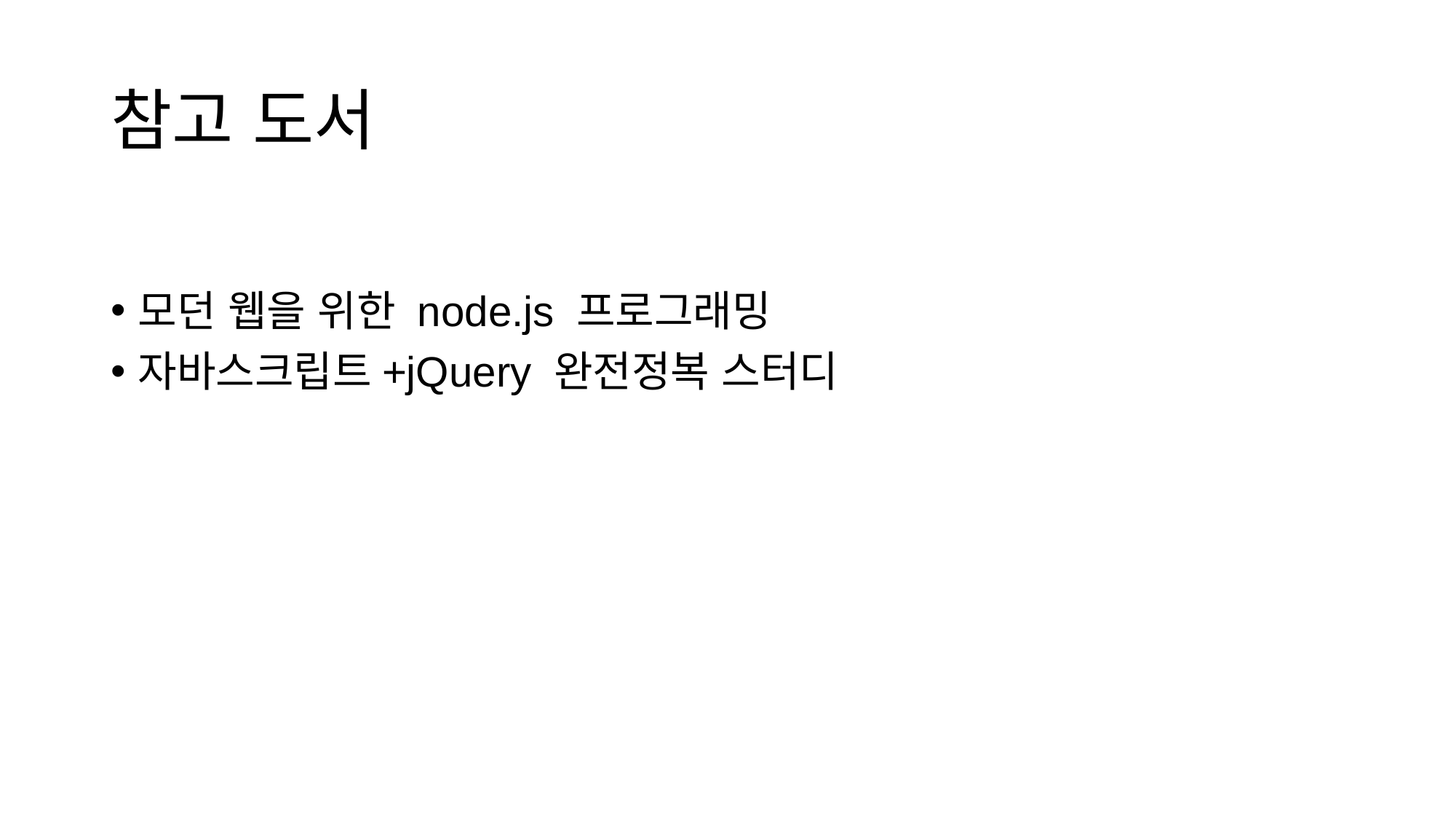

# 참고 도서

모던 웹을 위한 node.js 프로그래밍
자바스크립트+jQuery 완전정복 스터디